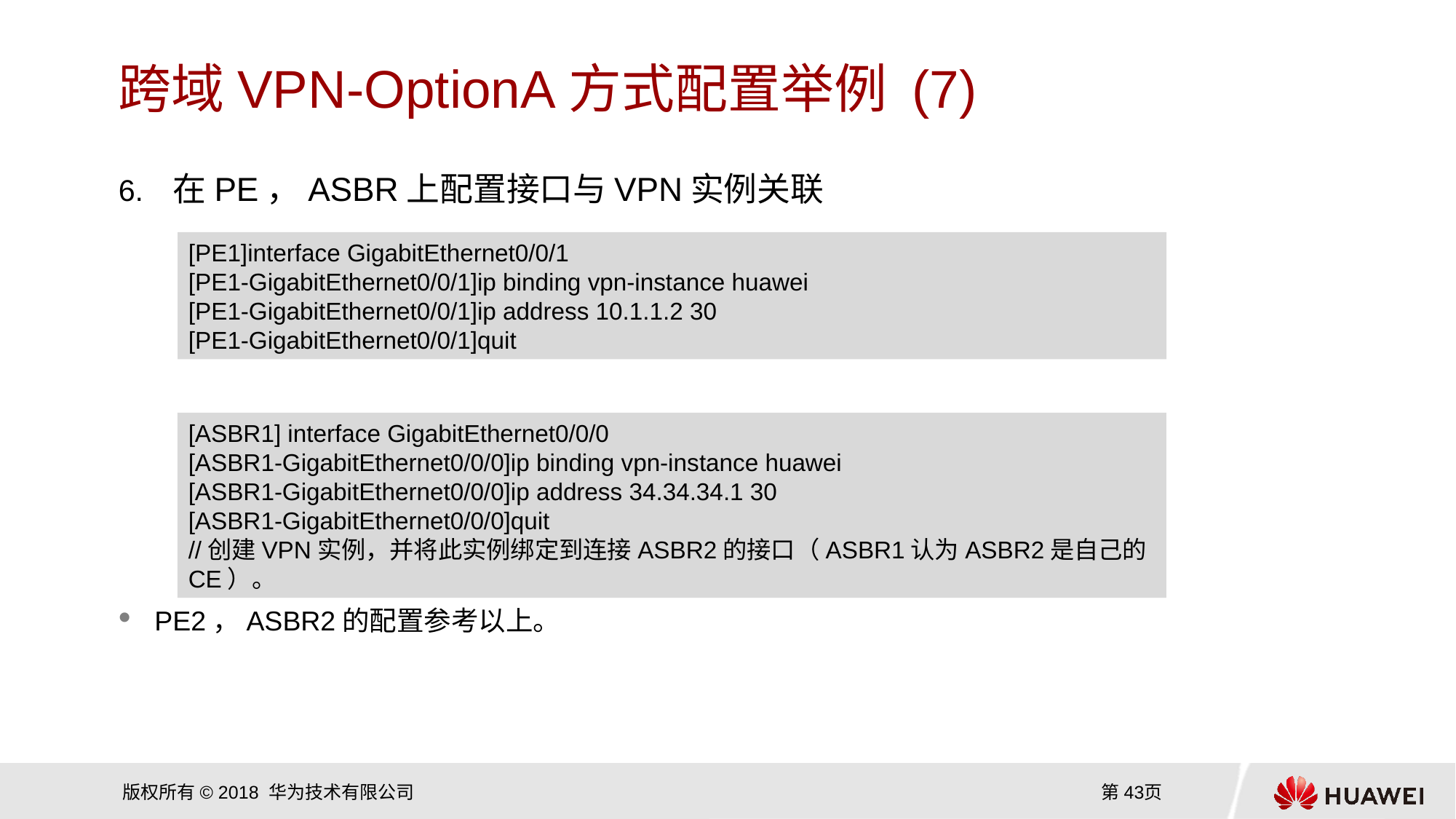

# 跨域VPN-OptionA方式配置举例 (7)
在PE，ASBR上配置接口与VPN实例关联

[PE1]interface GigabitEthernet0/0/1
[PE1-GigabitEthernet0/0/1]ip binding vpn-instance huawei
[PE1-GigabitEthernet0/0/1]ip address 10.1.1.2 30
[PE1-GigabitEthernet0/0/1]quit
[ASBR1] interface GigabitEthernet0/0/0
[ASBR1-GigabitEthernet0/0/0]ip binding vpn-instance huawei
[ASBR1-GigabitEthernet0/0/0]ip address 34.34.34.1 30
[ASBR1-GigabitEthernet0/0/0]quit
//创建VPN实例，并将此实例绑定到连接ASBR2的接口（ASBR1认为ASBR2是自己的CE）。
PE2，ASBR2的配置参考以上。